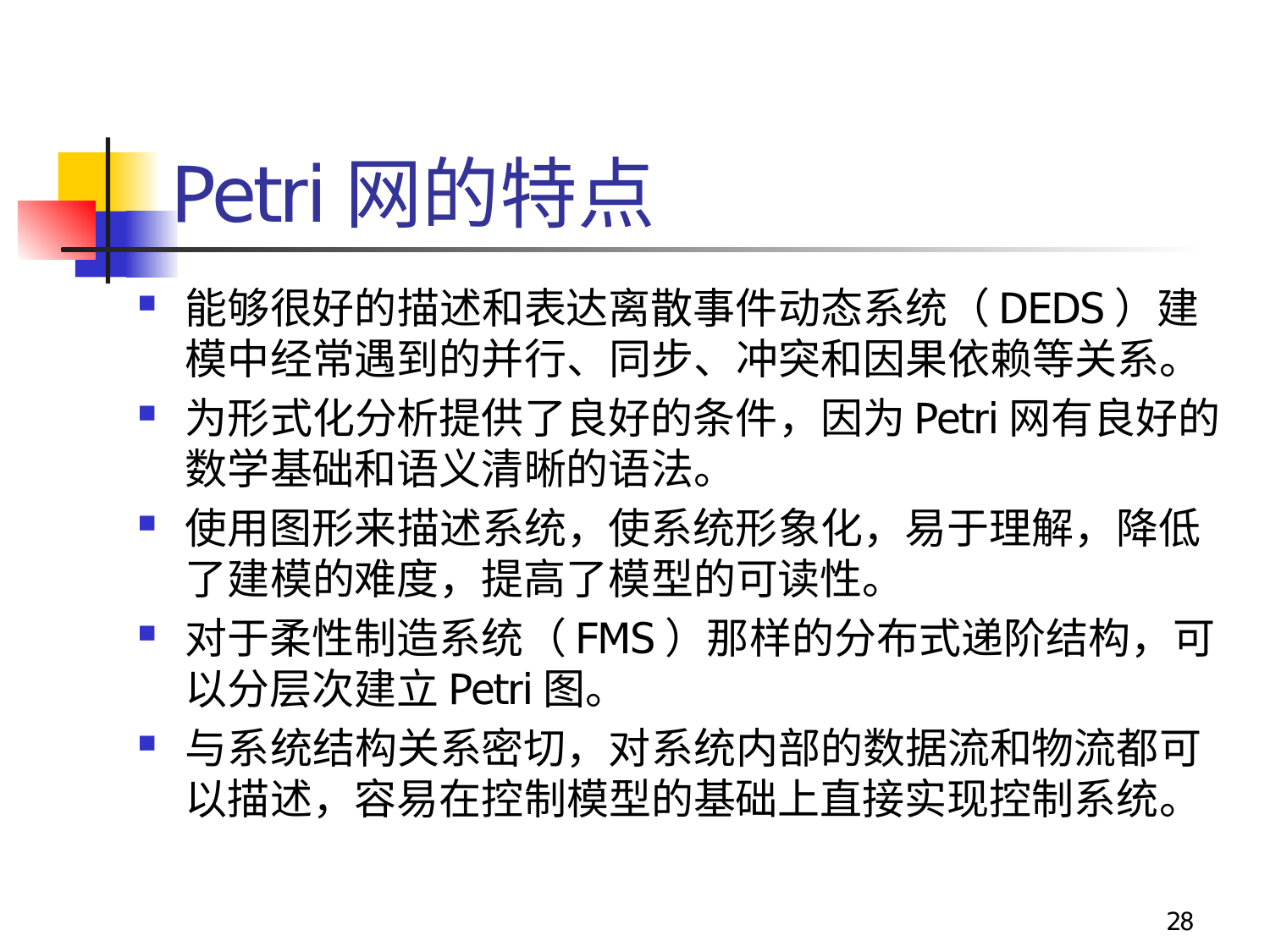

# Petri网的特点
能够很好的描述和表达离散事件动态系统（DEDS）建模中经常遇到的并行、同步、冲突和因果依赖等关系。
为形式化分析提供了良好的条件，因为Petri网有良好的数学基础和语义清晰的语法。
使用图形来描述系统，使系统形象化，易于理解，降低了建模的难度，提高了模型的可读性。
对于柔性制造系统（FMS）那样的分布式递阶结构，可以分层次建立Petri图。
与系统结构关系密切，对系统内部的数据流和物流都可以描述，容易在控制模型的基础上直接实现控制系统。
28